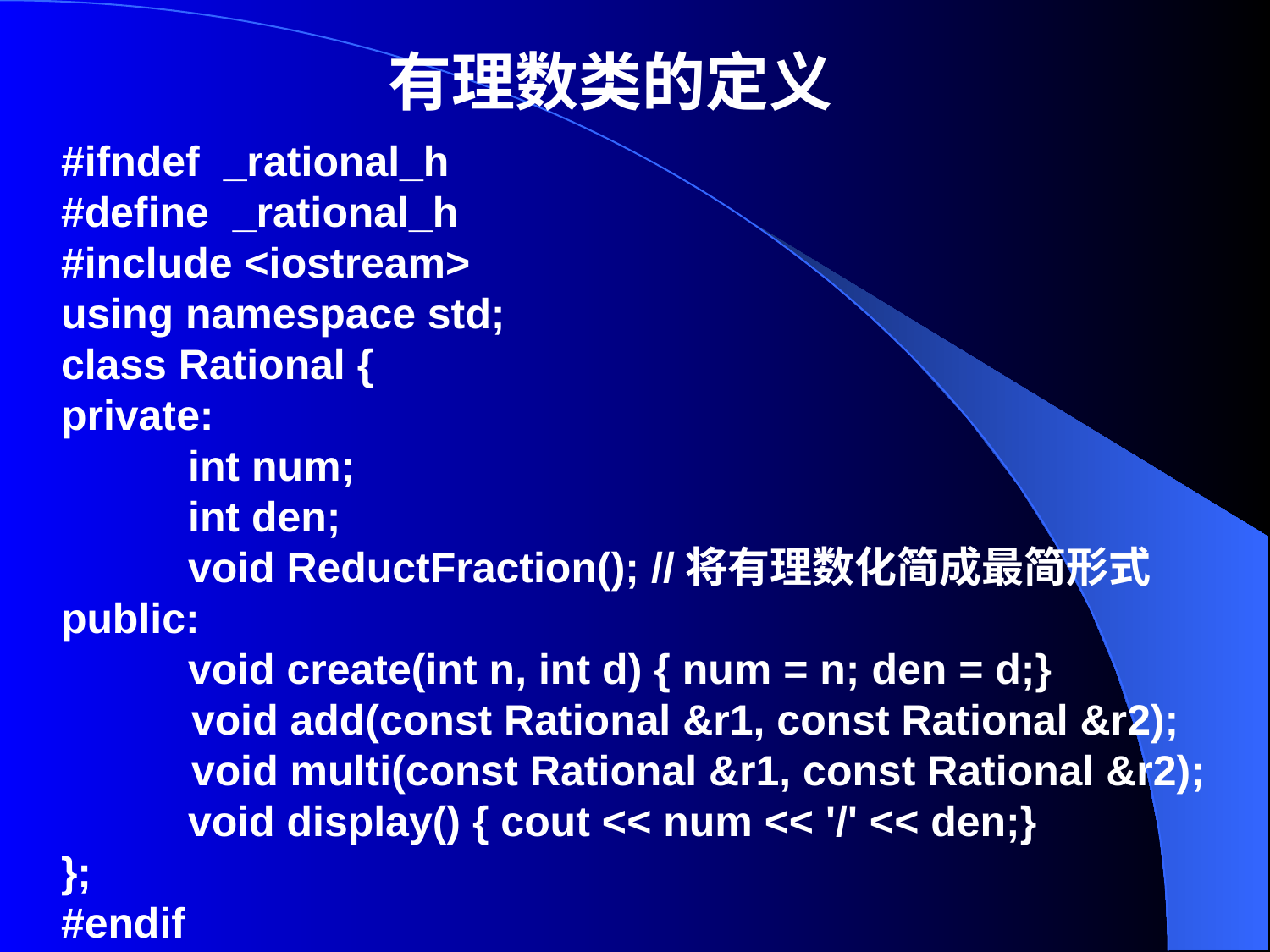

有理数类的定义
#ifndef  _rational_h
#define  _rational_h
#include <iostream>
using namespace std;
class Rational {
private:
	int num;
	int den;
	void ReductFraction(); //将有理数化简成最简形式
public:
	void create(int n, int d) { num = n; den = d;}
           void add(const Rational &r1, const Rational &r2);
           void multi(const Rational &r1, const Rational &r2);
	void display() { cout << num << '/' << den;}
};
#endif